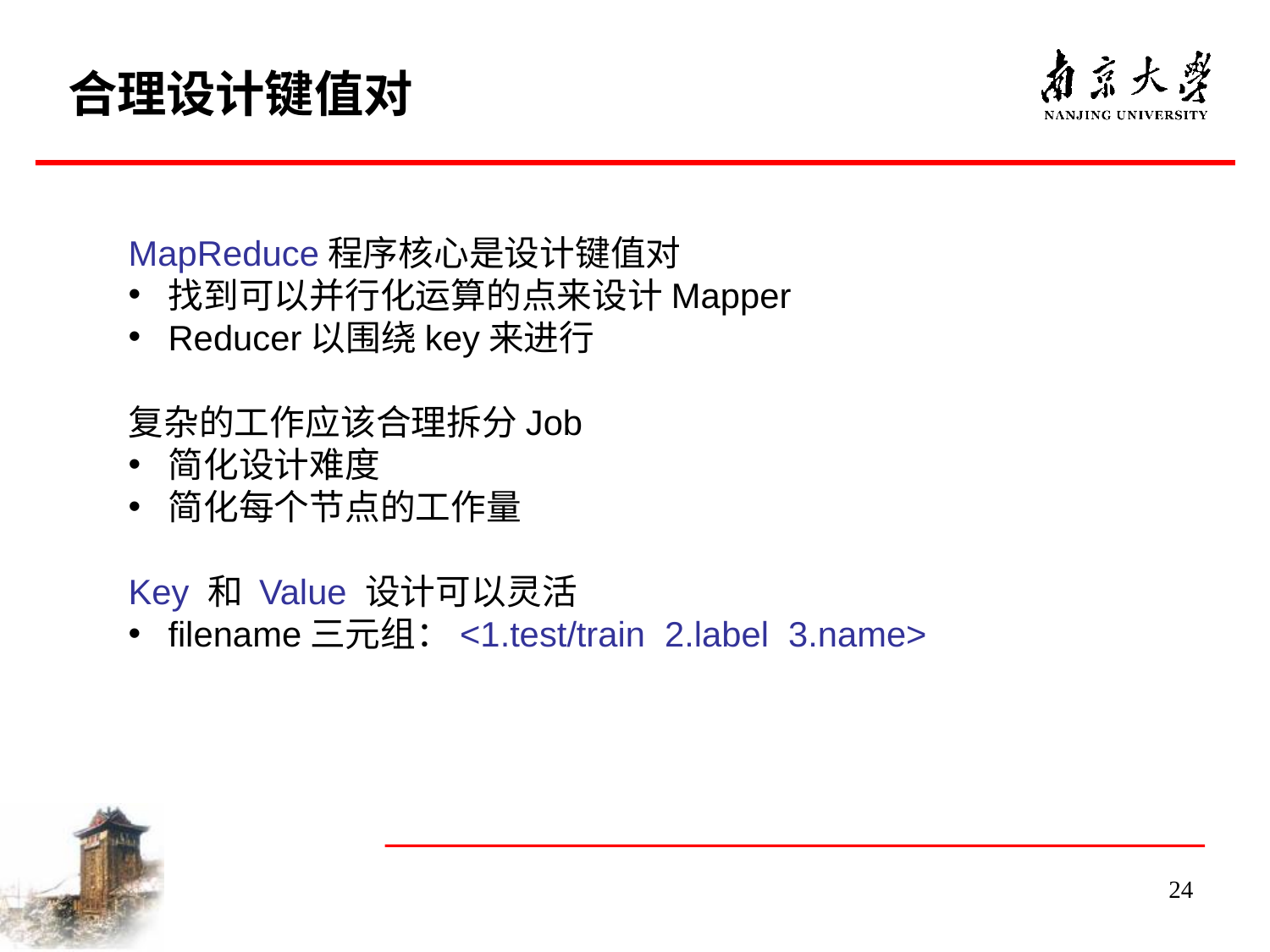

合理设计键值对
MapReduce程序核心是设计键值对
找到可以并行化运算的点来设计Mapper
Reducer以围绕key来进行

复杂的工作应该合理拆分Job
简化设计难度
简化每个节点的工作量

Key 和 Value 设计可以灵活
filename三元组：<1.test/train  2.label  3.name>

24